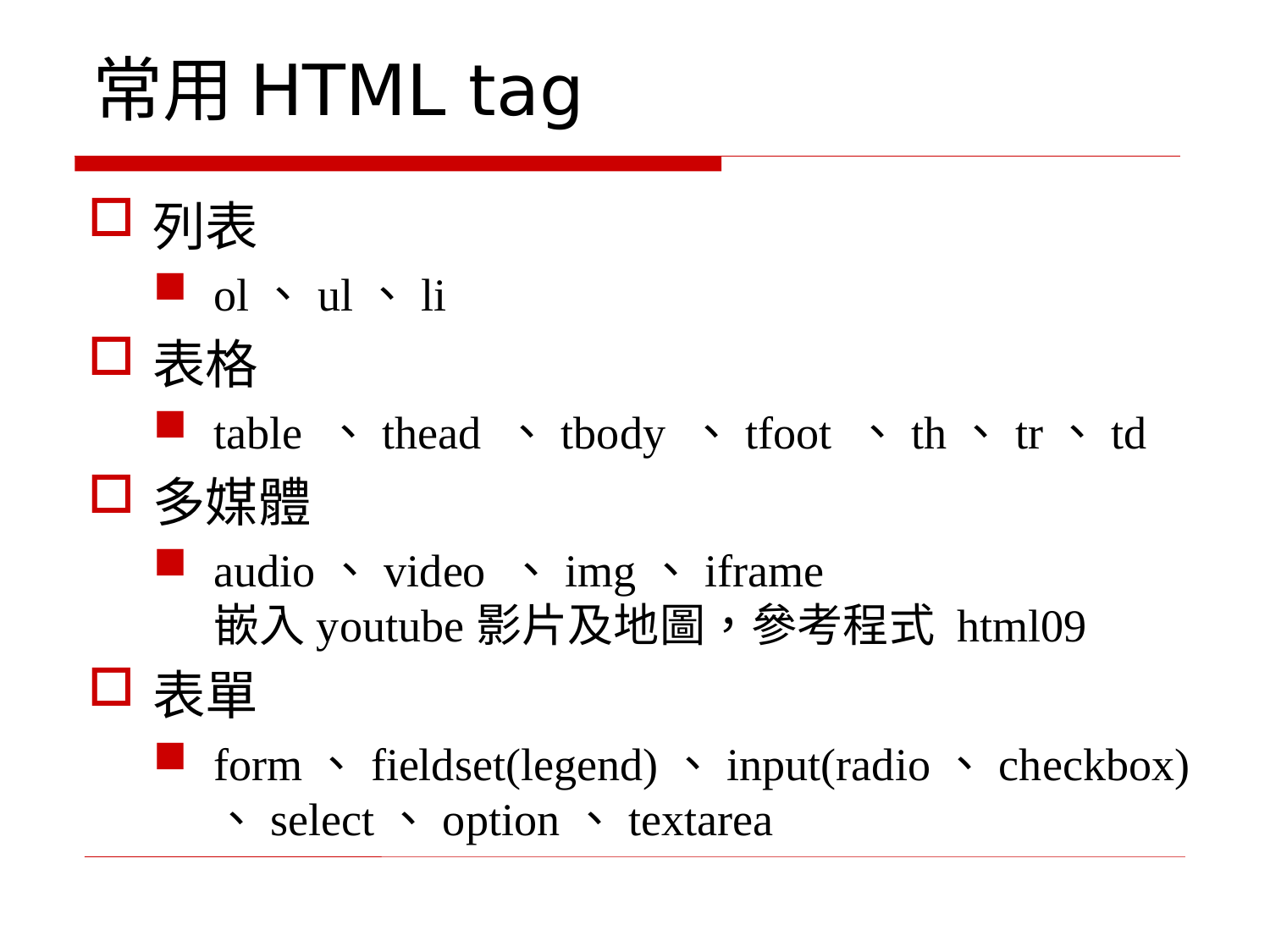

# 常用HTML tag
列表
ol、ul、li
表格
table 、thead 、tbody 、tfoot 、th、tr、td
多媒體
audio、video 、img、iframe
嵌入youtube影片及地圖，參考程式 html09
表單
form、fieldset(legend)、input(radio、checkbox)、select、option、textarea